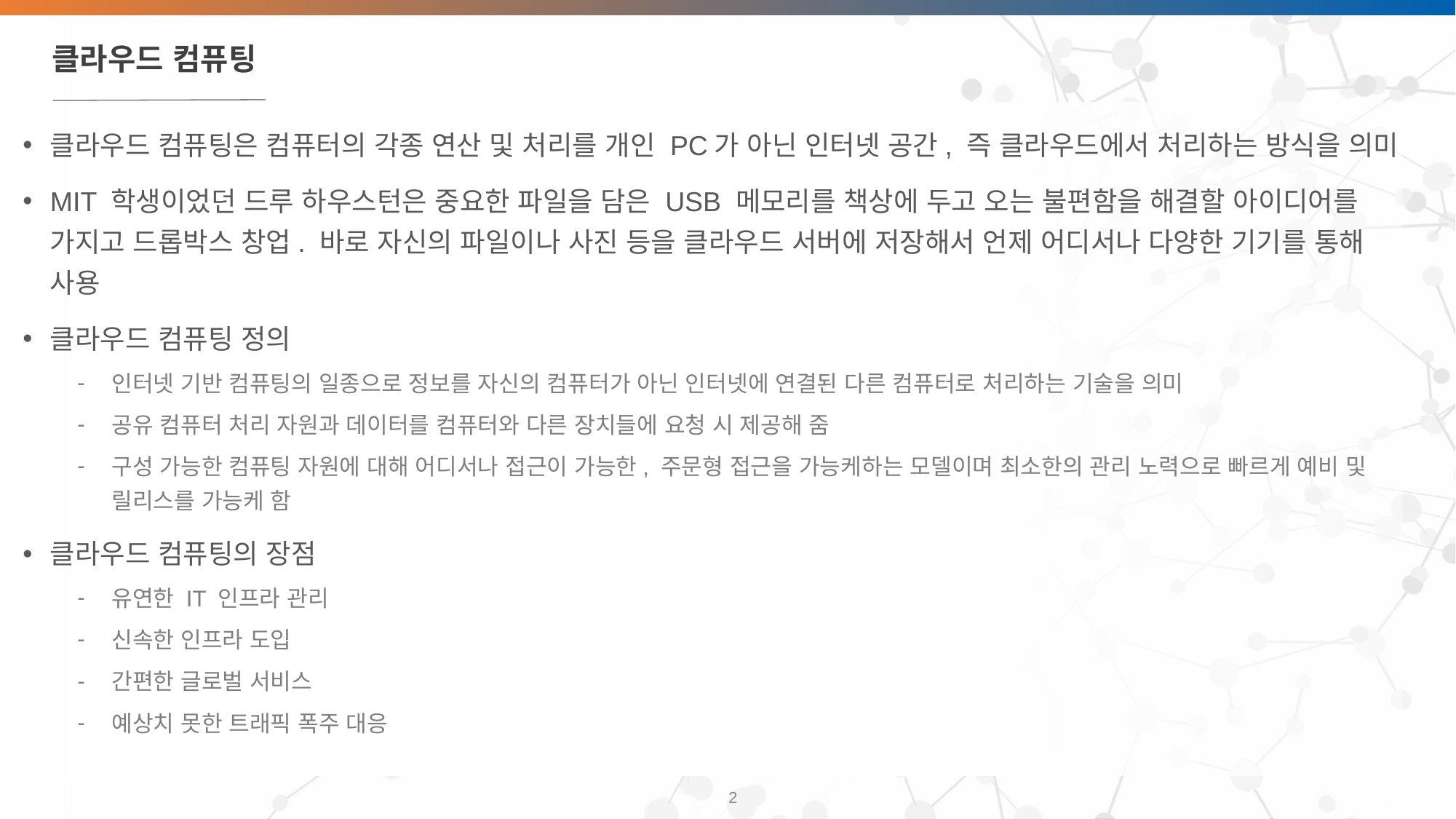

# 클라우드 컴퓨팅
클라우드 컴퓨팅은 컴퓨터의 각종 연산 및 처리를 개인 PC가 아닌 인터넷 공간, 즉 클라우드에서 처리하는 방식을 의미
MIT 학생이었던 드루 하우스턴은 중요한 파일을 담은 USB 메모리를 책상에 두고 오는 불편함을 해결할 아이디어를 가지고 드롭박스 창업. 바로 자신의 파일이나 사진 등을 클라우드 서버에 저장해서 언제 어디서나 다양한 기기를 통해 사용
클라우드 컴퓨팅 정의
인터넷 기반 컴퓨팅의 일종으로 정보를 자신의 컴퓨터가 아닌 인터넷에 연결된 다른 컴퓨터로 처리하는 기술을 의미
공유 컴퓨터 처리 자원과 데이터를 컴퓨터와 다른 장치들에 요청 시 제공해 줌
구성 가능한 컴퓨팅 자원에 대해 어디서나 접근이 가능한, 주문형 접근을 가능케하는 모델이며 최소한의 관리 노력으로 빠르게 예비 및 릴리스를 가능케 함
클라우드 컴퓨팅의 장점
유연한 IT 인프라 관리
신속한 인프라 도입
간편한 글로벌 서비스
예상치 못한 트래픽 폭주 대응

2